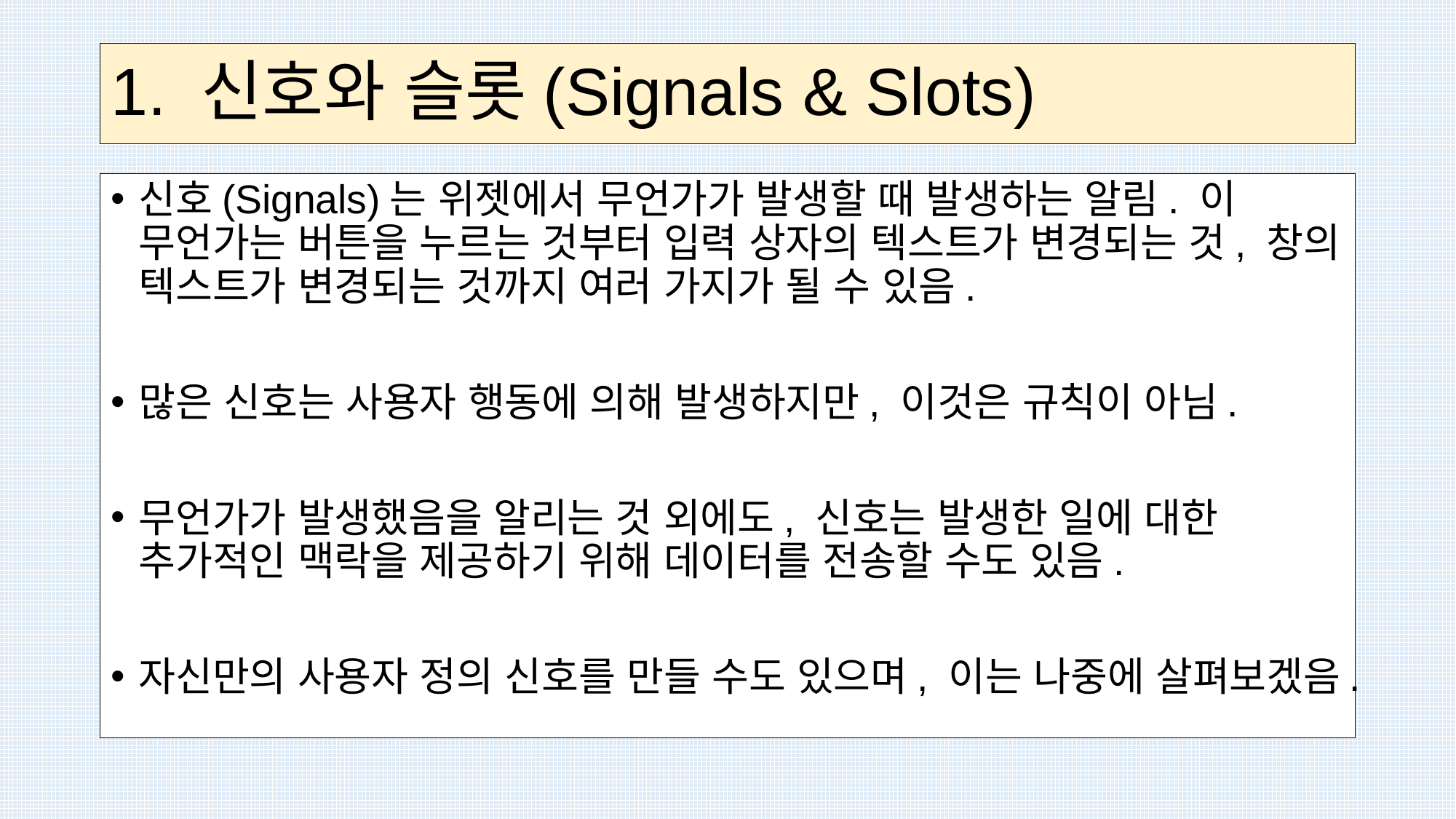

# 1. 신호와 슬롯(Signals & Slots)
신호(Signals)는 위젯에서 무언가가 발생할 때 발생하는 알림. 이 무언가는 버튼을 누르는 것부터 입력 상자의 텍스트가 변경되는 것, 창의 텍스트가 변경되는 것까지 여러 가지가 될 수 있음.

많은 신호는 사용자 행동에 의해 발생하지만, 이것은 규칙이 아님.

무언가가 발생했음을 알리는 것 외에도, 신호는 발생한 일에 대한 추가적인 맥락을 제공하기 위해 데이터를 전송할 수도 있음.

자신만의 사용자 정의 신호를 만들 수도 있으며, 이는 나중에 살펴보겠음.